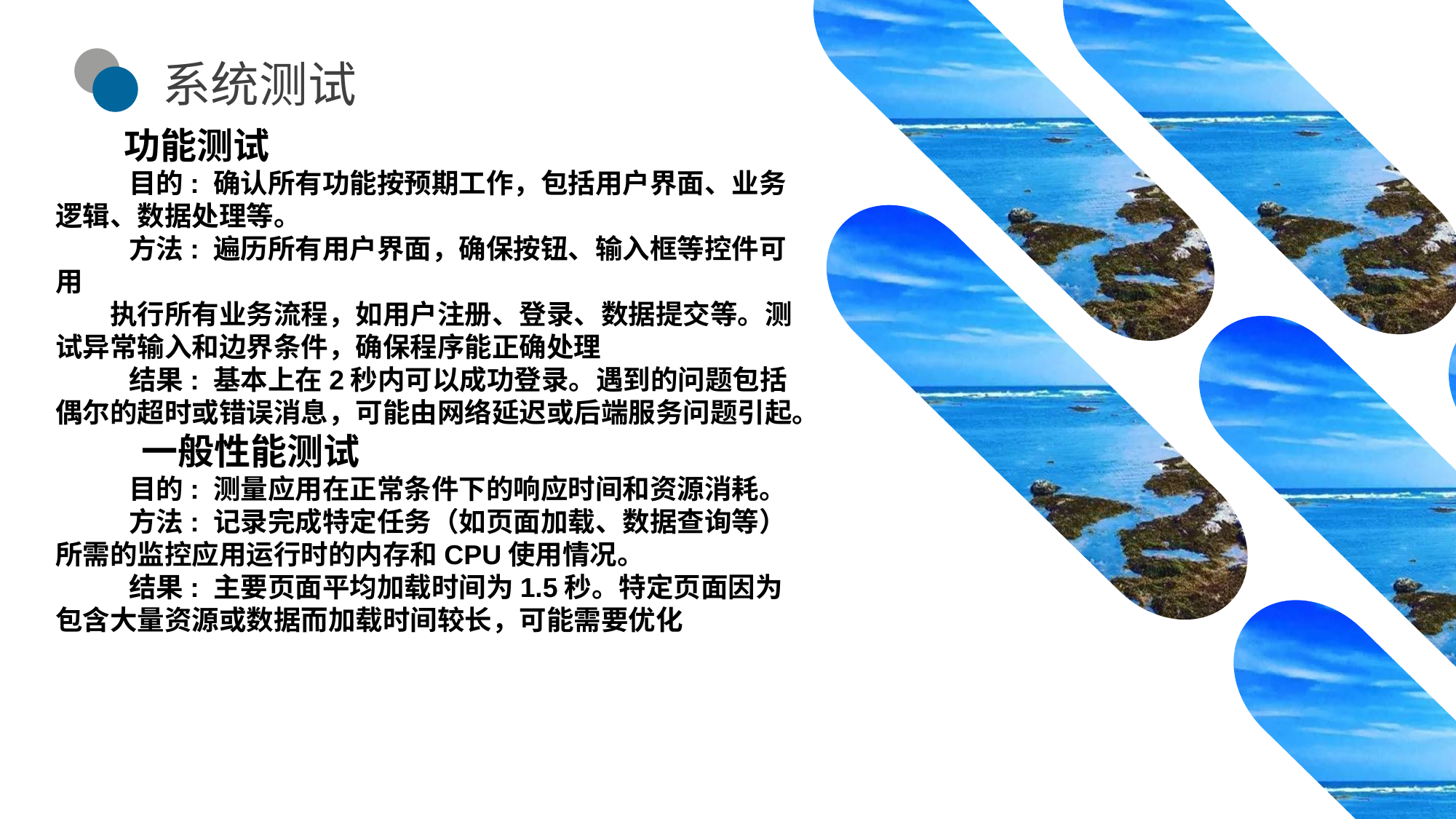

系统测试

 功能测试
  目的: 确认所有功能按预期工作，包括用户界面、业务逻辑、数据处理等。
  方法: 遍历所有用户界面，确保按钮、输入框等控件可用
执行所有业务流程，如用户注册、登录、数据提交等。测试异常输入和边界条件，确保程序能正确处理
  结果: 基本上在2秒内可以成功登录。遇到的问题包括偶尔的超时或错误消息，可能由网络延迟或后端服务问题引起。
    一般性能测试
  目的: 测量应用在正常条件下的响应时间和资源消耗。
  方法: 记录完成特定任务（如页面加载、数据查询等）所需的监控应用运行时的内存和CPU使用情况。
  结果: 主要页面平均加载时间为1.5秒。特定页面因为包含大量资源或数据而加载时间较长，可能需要优化